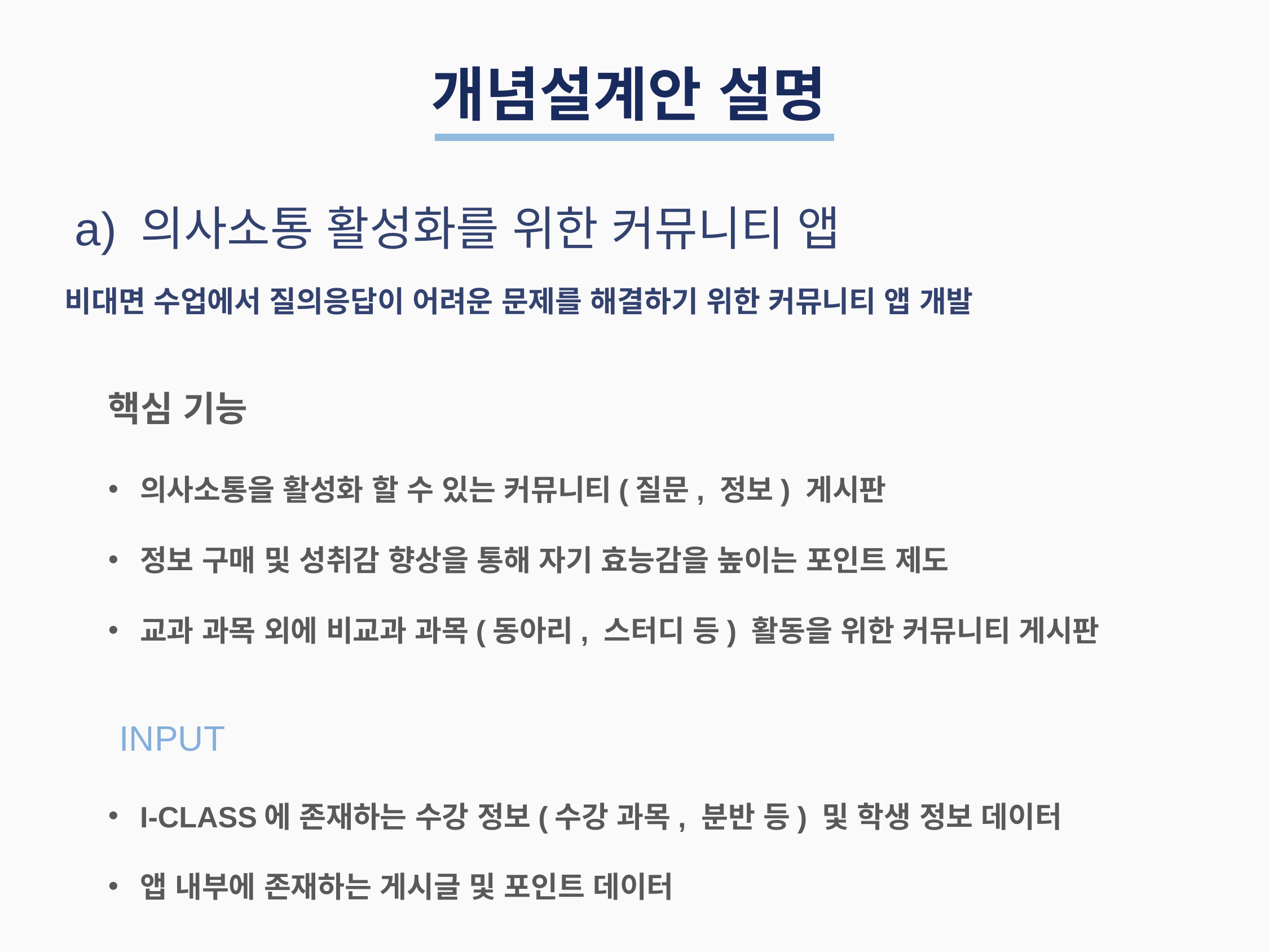

개념설계안 설명
a) 의사소통 활성화를 위한 커뮤니티 앱
비대면 수업에서 질의응답이 어려운 문제를 해결하기 위한 커뮤니티 앱 개발
핵심 기능
의사소통을 활성화 할 수 있는 커뮤니티(질문, 정보) 게시판
정보 구매 및 성취감 향상을 통해 자기 효능감을 높이는 포인트 제도
교과 과목 외에 비교과 과목(동아리, 스터디 등) 활동을 위한 커뮤니티 게시판

INPUT
I-CLASS에 존재하는 수강 정보(수강 과목, 분반 등) 및 학생 정보 데이터
앱 내부에 존재하는 게시글 및 포인트 데이터